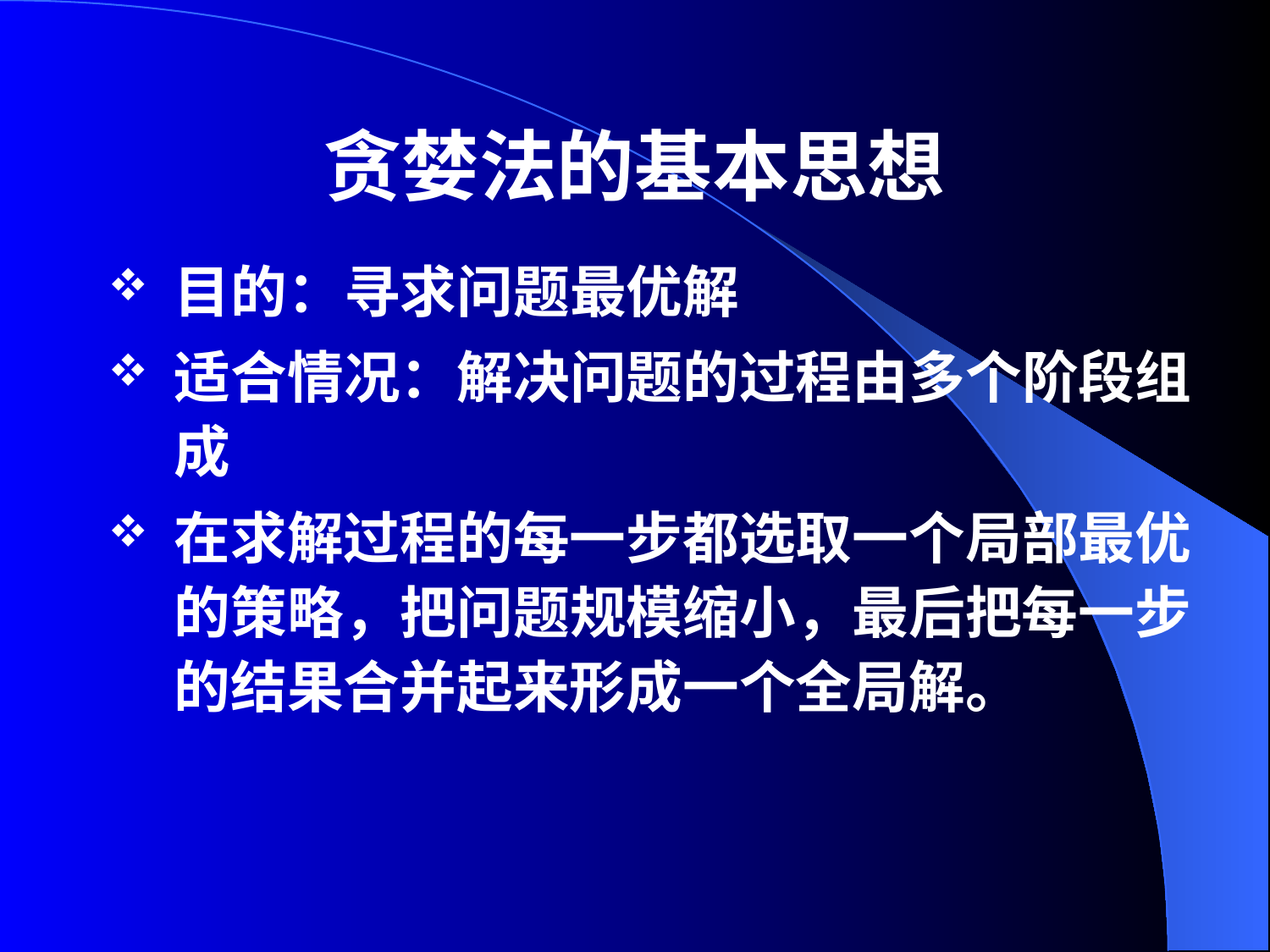

# 贪婪法的基本思想
目的：寻求问题最优解
适合情况：解决问题的过程由多个阶段组成
在求解过程的每一步都选取一个局部最优的策略，把问题规模缩小，最后把每一步的结果合并起来形成一个全局解。